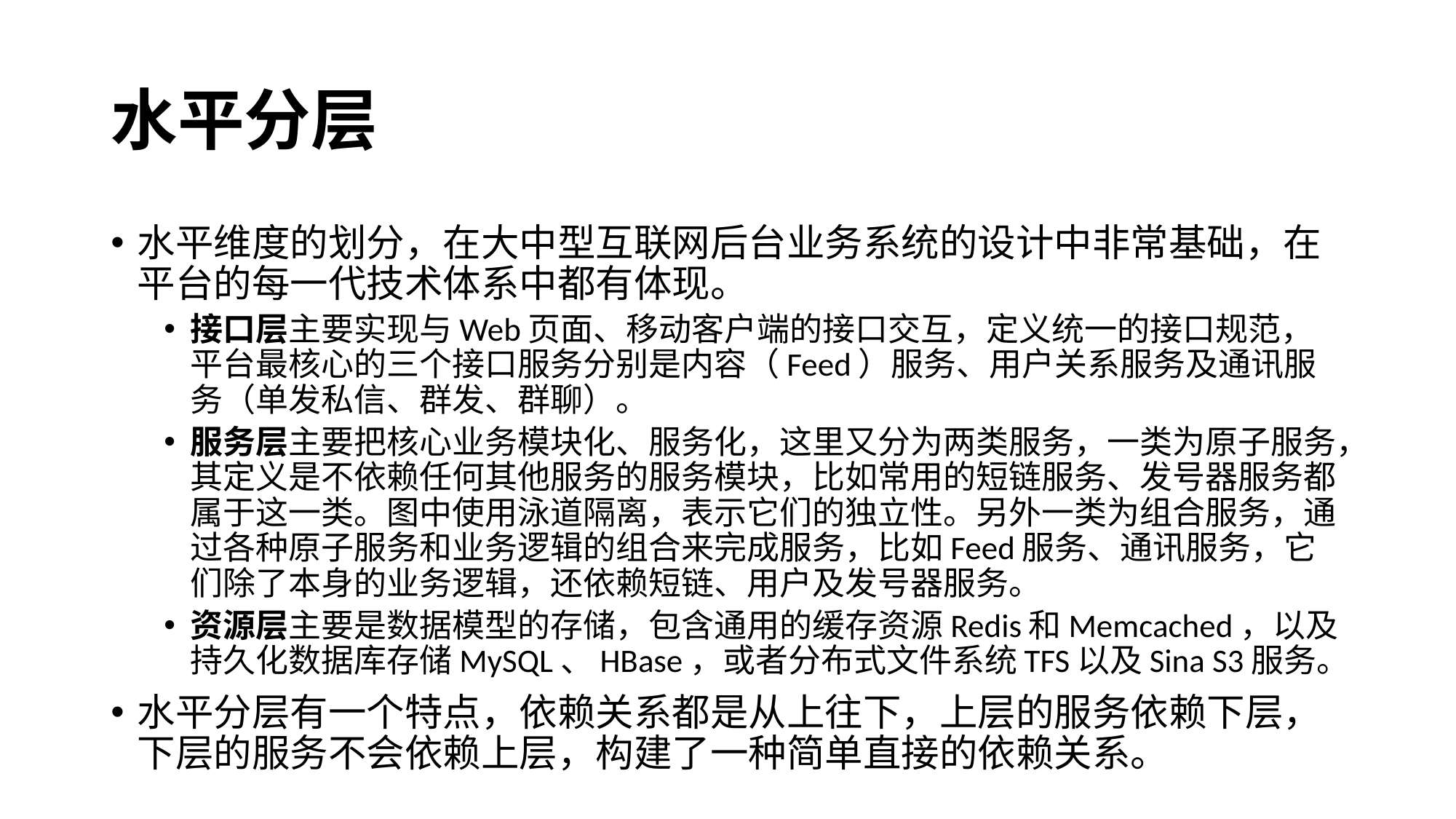

# 水平分层
水平维度的划分，在大中型互联网后台业务系统的设计中非常基础，在平台的每一代技术体系中都有体现。
接口层主要实现与Web页面、移动客户端的接口交互，定义统一的接口规范，平台最核心的三个接口服务分别是内容（Feed）服务、用户关系服务及通讯服务（单发私信、群发、群聊）。
服务层主要把核心业务模块化、服务化，这里又分为两类服务，一类为原子服务，其定义是不依赖任何其他服务的服务模块，比如常用的短链服务、发号器服务都属于这一类。图中使用泳道隔离，表示它们的独立性。另外一类为组合服务，通过各种原子服务和业务逻辑的组合来完成服务，比如Feed服务、通讯服务，它们除了本身的业务逻辑，还依赖短链、用户及发号器服务。
资源层主要是数据模型的存储，包含通用的缓存资源Redis和Memcached，以及持久化数据库存储MySQL、HBase，或者分布式文件系统TFS以及Sina S3服务。
水平分层有一个特点，依赖关系都是从上往下，上层的服务依赖下层，下层的服务不会依赖上层，构建了一种简单直接的依赖关系。